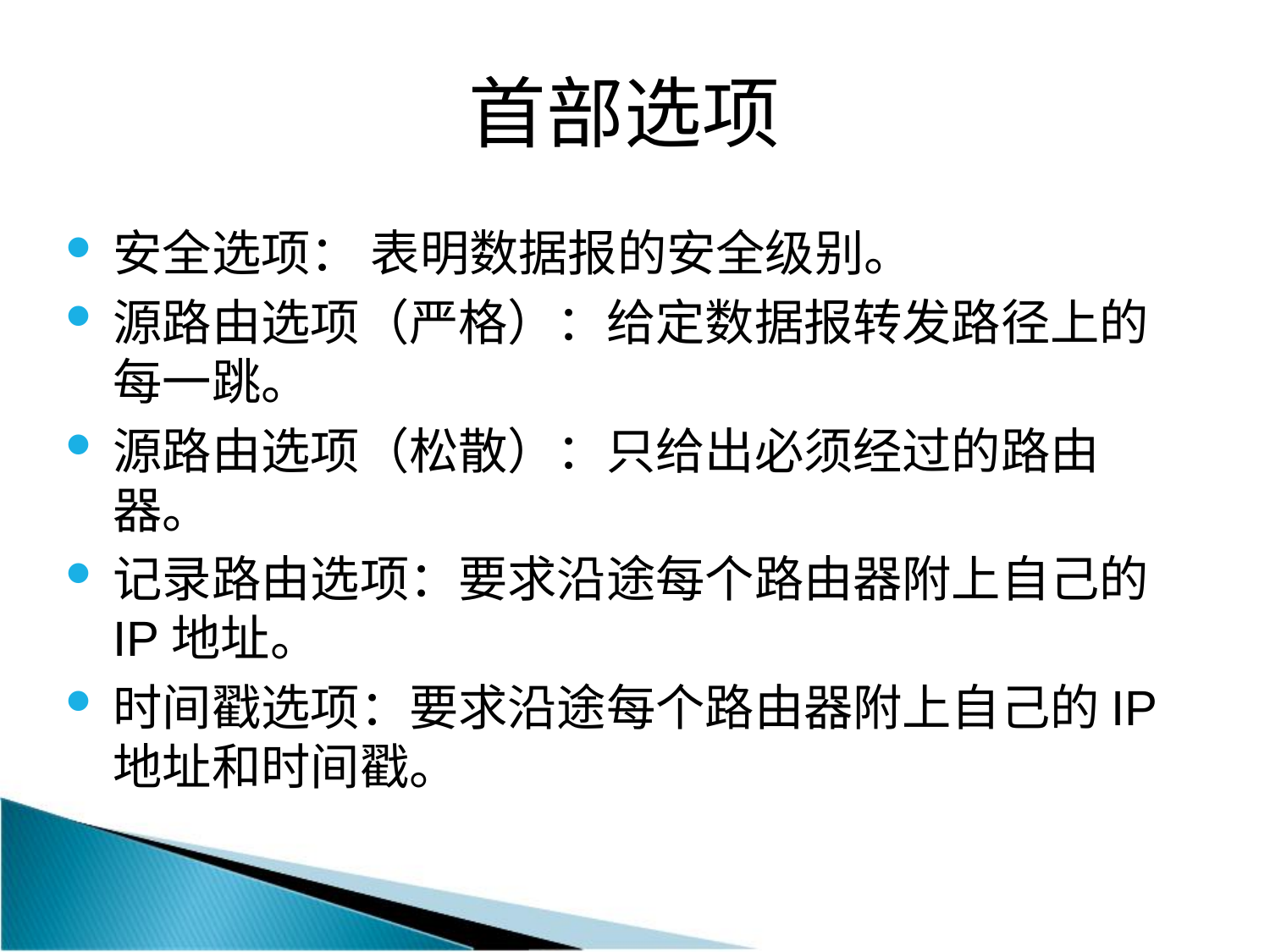

# 首部选项
安全选项： 表明数据报的安全级别。
源路由选项（严格）：给定数据报转发路径上的每一跳。
源路由选项（松散）：只给出必须经过的路由器。
记录路由选项：要求沿途每个路由器附上自己的IP地址。
时间戳选项：要求沿途每个路由器附上自己的IP地址和时间戳。